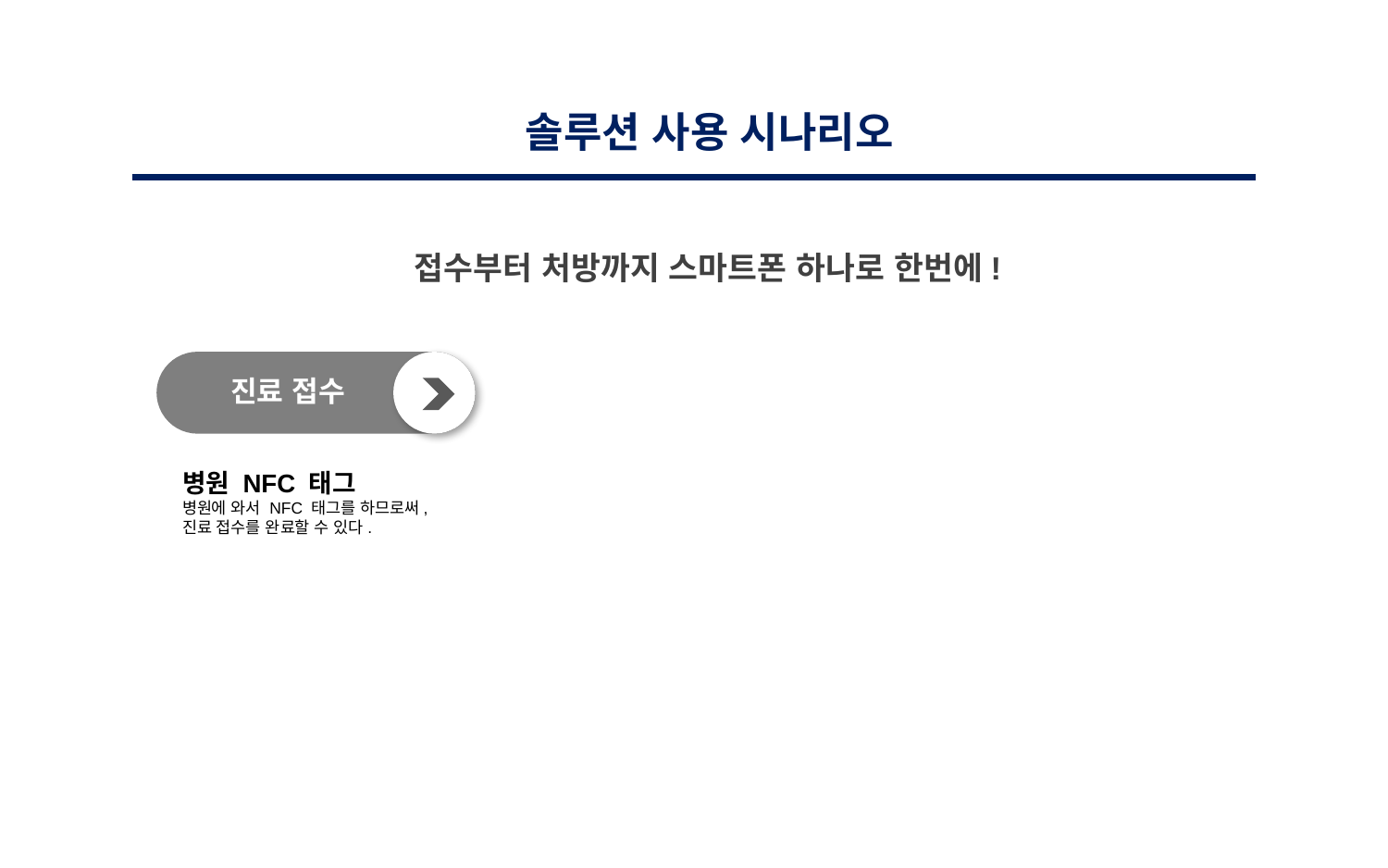

솔루션 사용 시나리오
접수부터 처방까지 스마트폰 하나로 한번에!

진료 접수

병원 NFC 태그
병원에 와서 NFC 태그를 하므로써,
진료 접수를 완료할 수 있다.